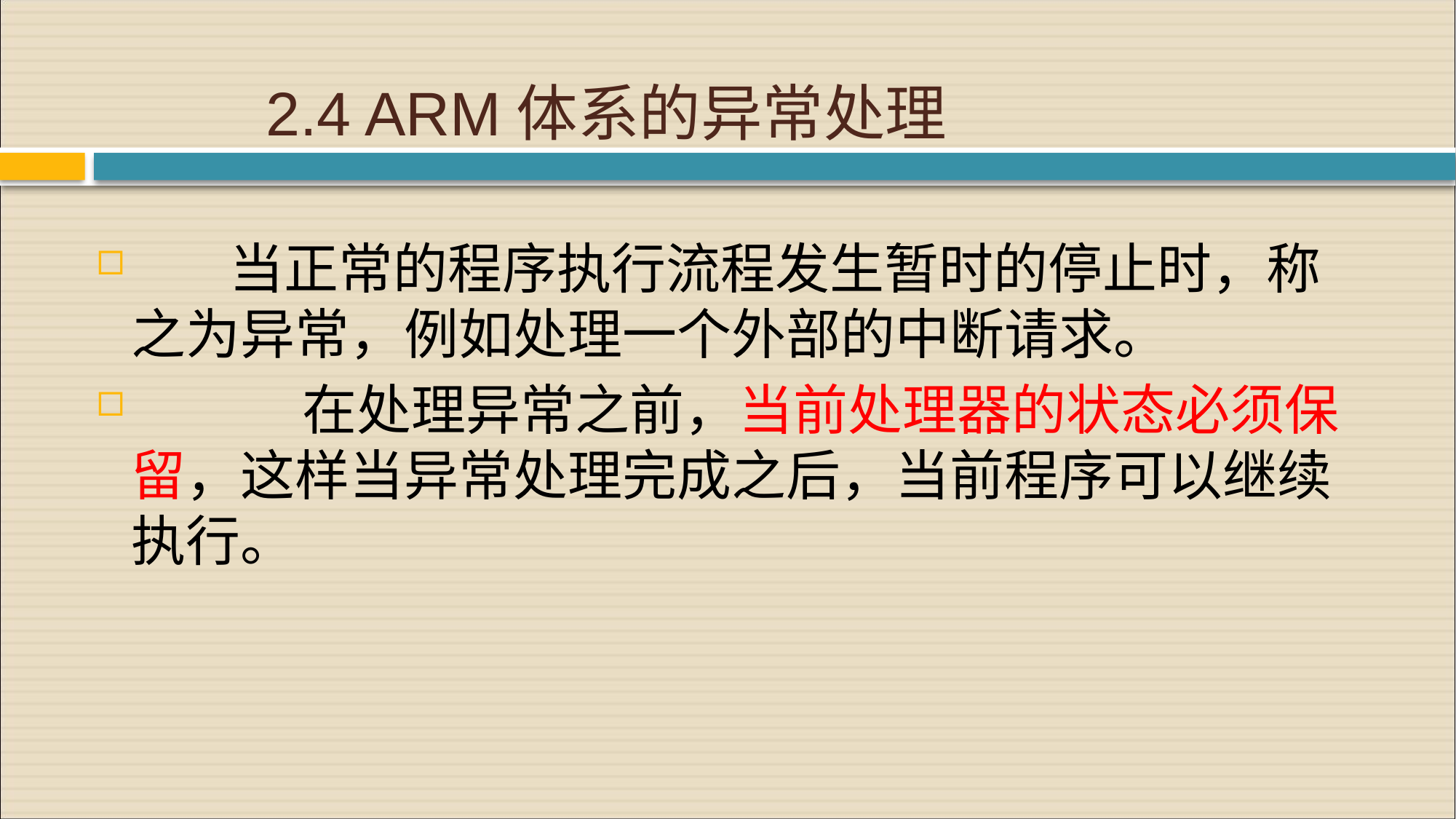

# 2.4 ARM体系的异常处理
       当正常的程序执行流程发生暂时的停止时，称之为异常，例如处理一个外部的中断请求。
	    在处理异常之前，当前处理器的状态必须保留，这样当异常处理完成之后，当前程序可以继续执行。